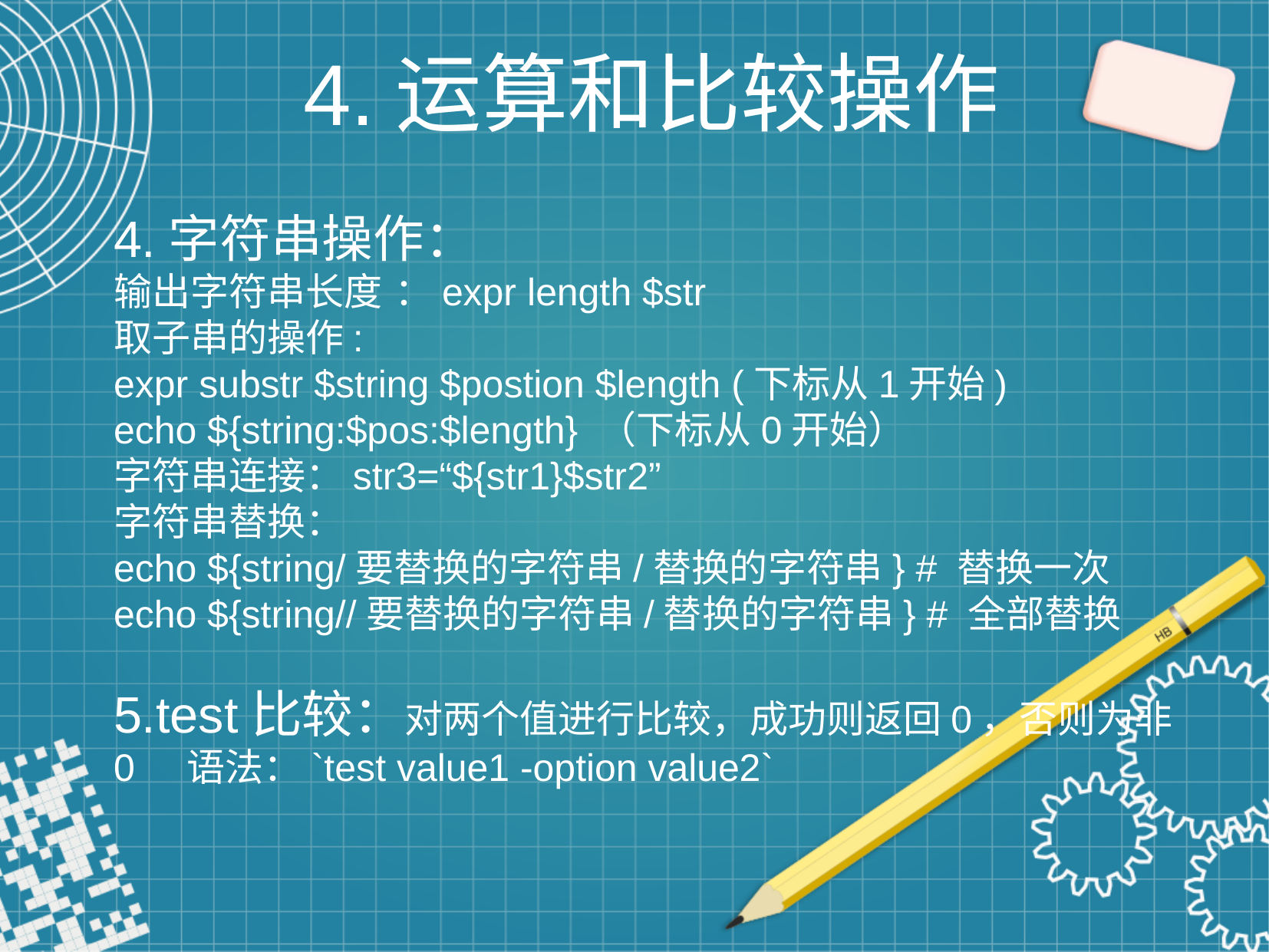

4.运算和比较操作
4.字符串操作：
输出字符串长度 ：expr length $str
取子串的操作:
expr substr $string $postion $length (下标从1开始)
echo ${string:$pos:$length} （下标从0开始）
字符串连接：str3=“${str1}$str2”
字符串替换：
echo ${string/要替换的字符串/替换的字符串} # 替换一次
echo ${string//要替换的字符串/替换的字符串} # 全部替换

5.test比较：对两个值进行比较，成功则返回0，否则为非0    语法：`test value1 -option value2`